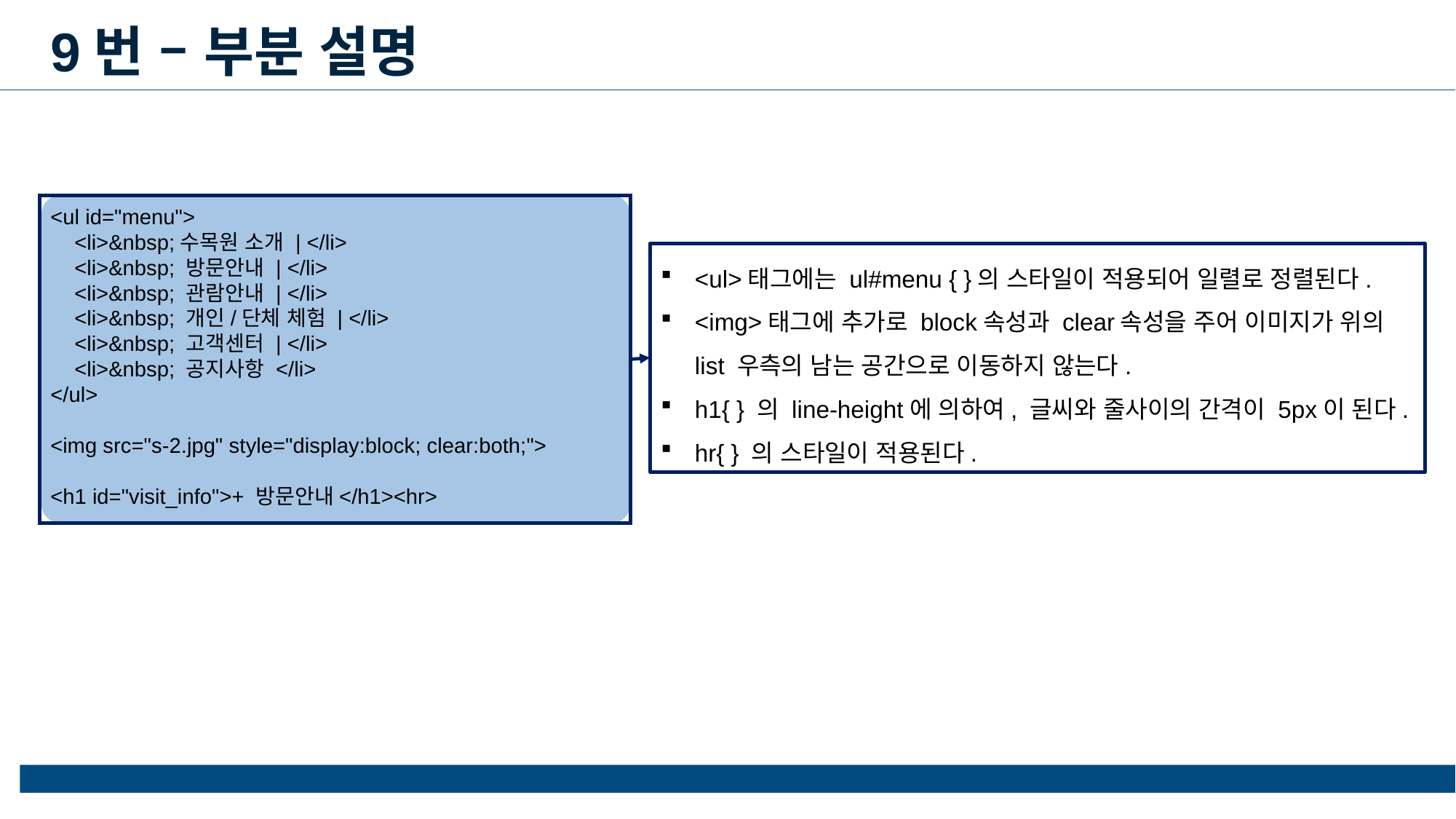

9번 – 부분 설명

<ul id="menu">
    <li>&nbsp;수목원 소개 | </li>
    <li>&nbsp; 방문안내 | </li>
    <li>&nbsp; 관람안내 | </li>
    <li>&nbsp; 개인/단체 체험 | </li>
    <li>&nbsp; 고객센터 | </li>
    <li>&nbsp; 공지사항 </li>
</ul>
<img src="s-2.jpg" style="display:block; clear:both;">
<h1 id="visit_info">+ 방문안내</h1><hr>
<ul>태그에는 ul#menu { }의 스타일이 적용되어 일렬로 정렬된다.
<img>태그에 추가로 block속성과 clear속성을 주어 이미지가 위의 list 우측의 남는 공간으로 이동하지 않는다.
h1{ } 의 line-height에 의하여, 글씨와 줄사이의 간격이 5px이 된다.
hr{ } 의 스타일이 적용된다.